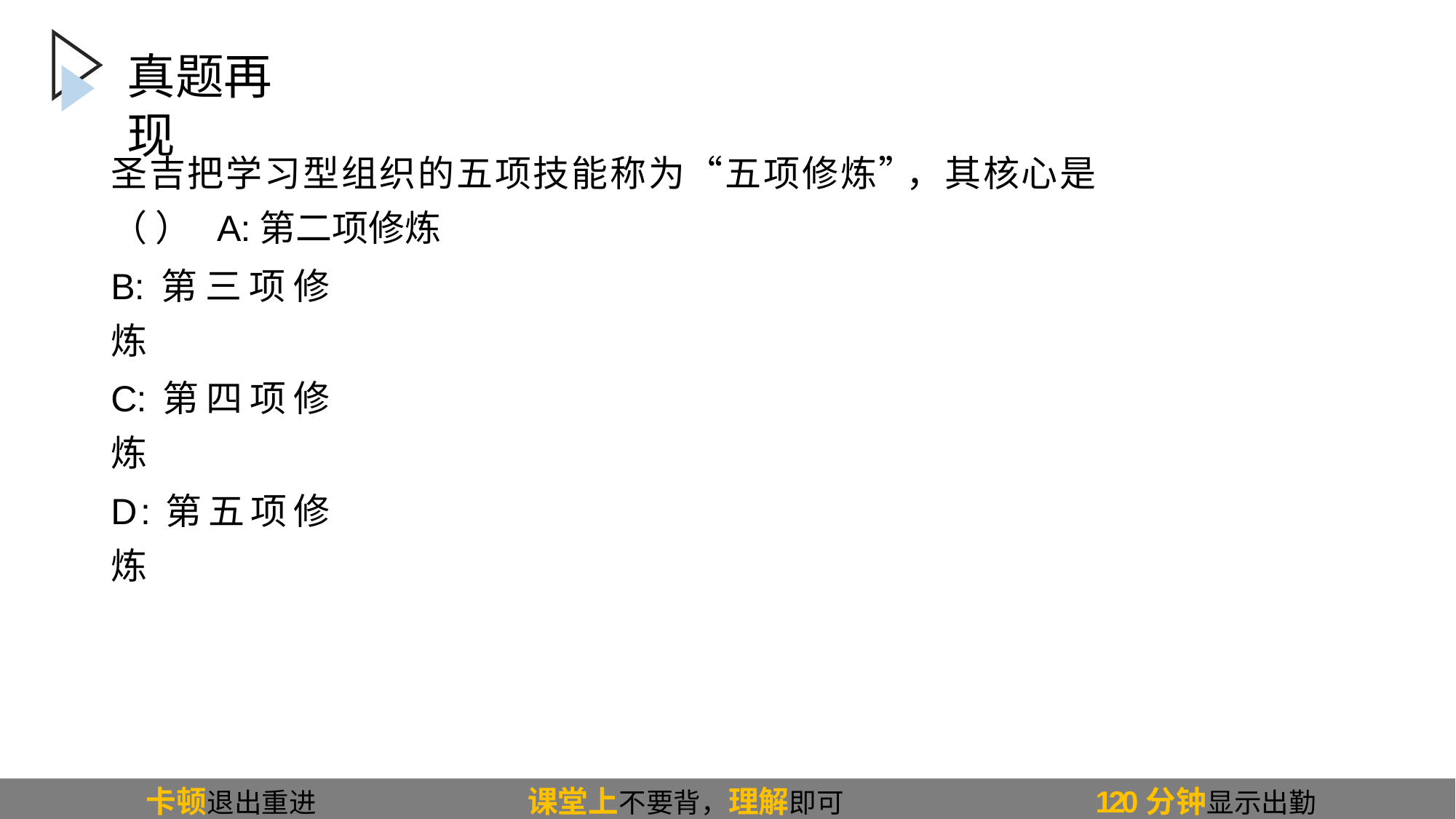

# 真题再现
圣吉把学习型组织的五项技能称为“五项修炼”，其核心是（ ）  A:第二项修炼
B:第三项修炼
C:第四项修炼
D:第五项修炼
卡顿退出重进
课堂上不要背，理解即可
120分钟显示出勤